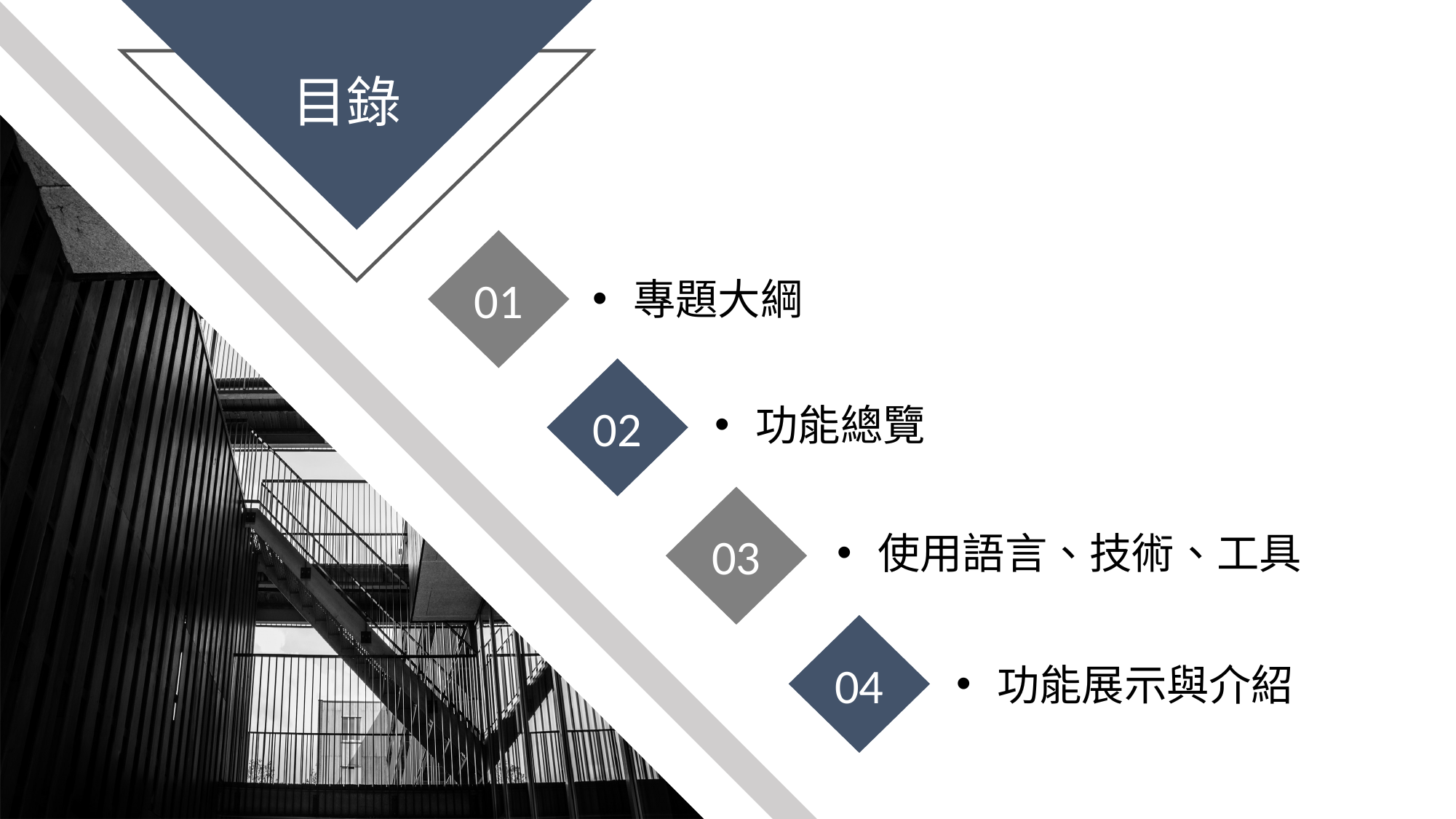

目錄

01
專題大綱
02
功能總覽
03
使用語言、技術、工具
04
功能展示與介紹